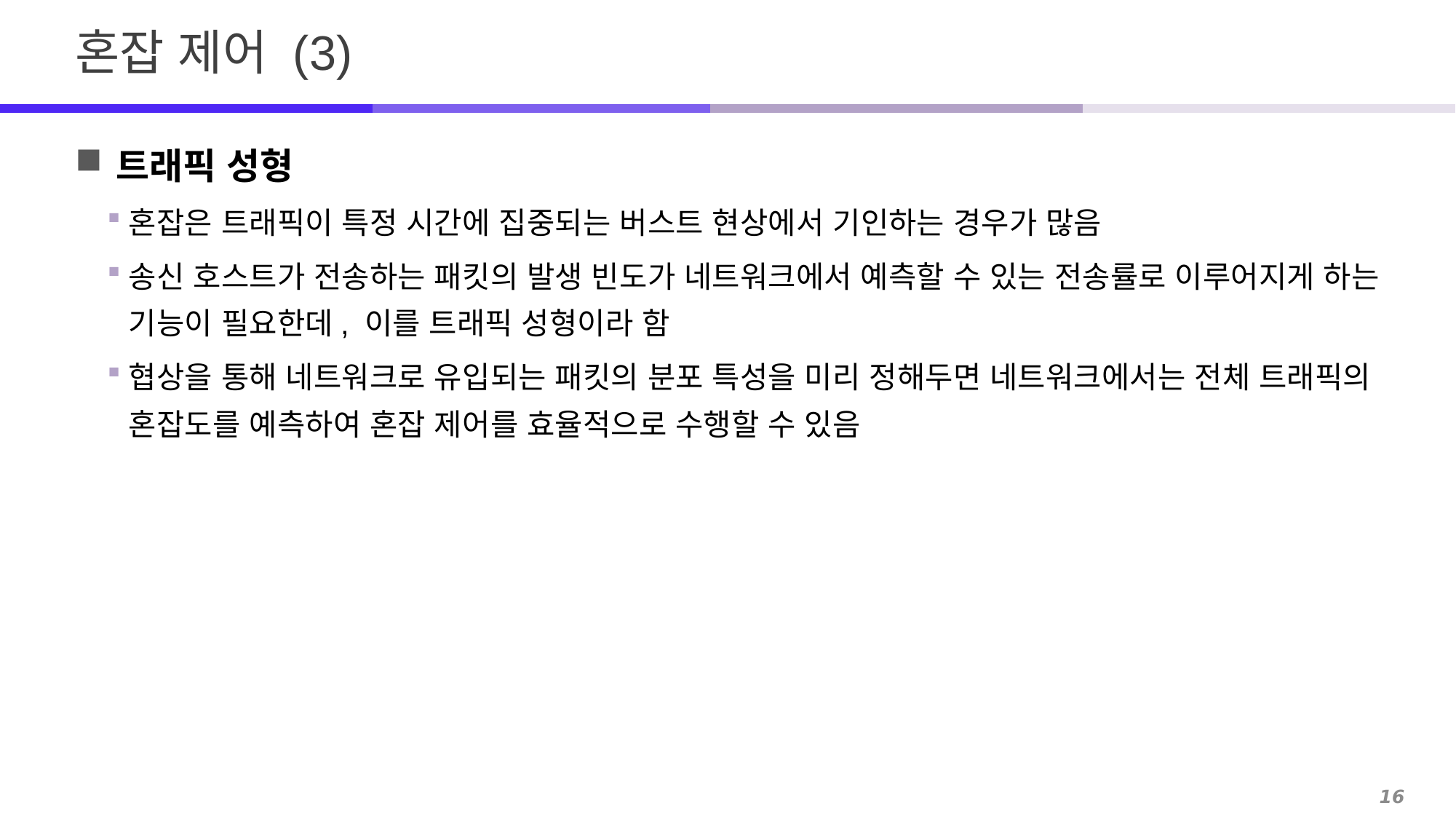

# 혼잡 제어 (3)
트래픽 성형
혼잡은 트래픽이 특정 시간에 집중되는 버스트 현상에서 기인하는 경우가 많음
송신 호스트가 전송하는 패킷의 발생 빈도가 네트워크에서 예측할 수 있는 전송률로 이루어지게 하는 기능이 필요한데, 이를 트래픽 성형이라 함
협상을 통해 네트워크로 유입되는 패킷의 분포 특성을 미리 정해두면 네트워크에서는 전체 트래픽의 혼잡도를 예측하여 혼잡 제어를 효율적으로 수행할 수 있음